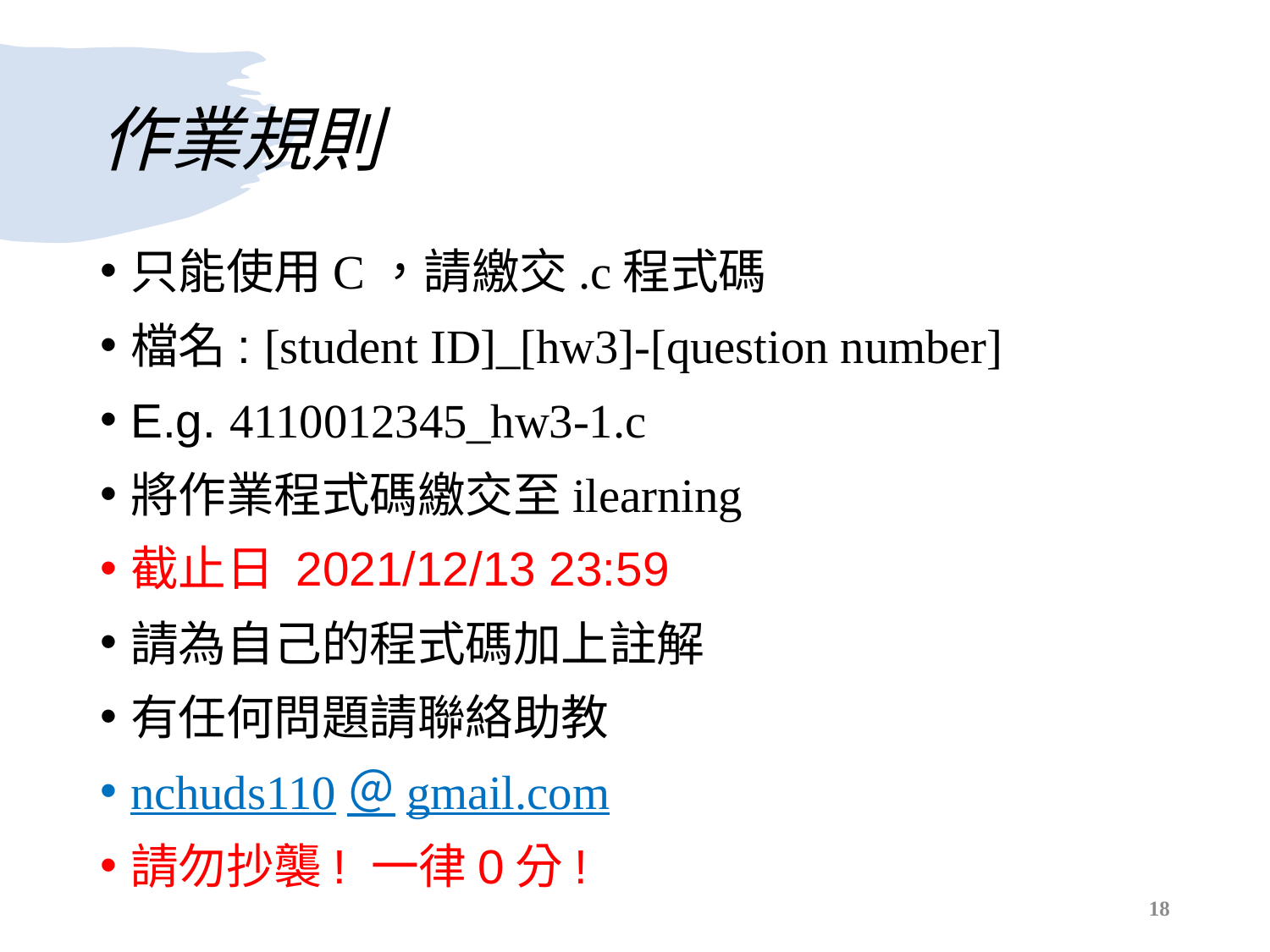

# 作業規則

只能使用C，請繳交.c程式碼
檔名: [student ID]_[hw3]-[question number]
E.g. 4110012345_hw3-1.c
將作業程式碼繳交至ilearning
截止日 2021/12/13 23:59
請為自己的程式碼加上註解
有任何問題請聯絡助教
nchuds110＠gmail.com
請勿抄襲! 一律0分!

18